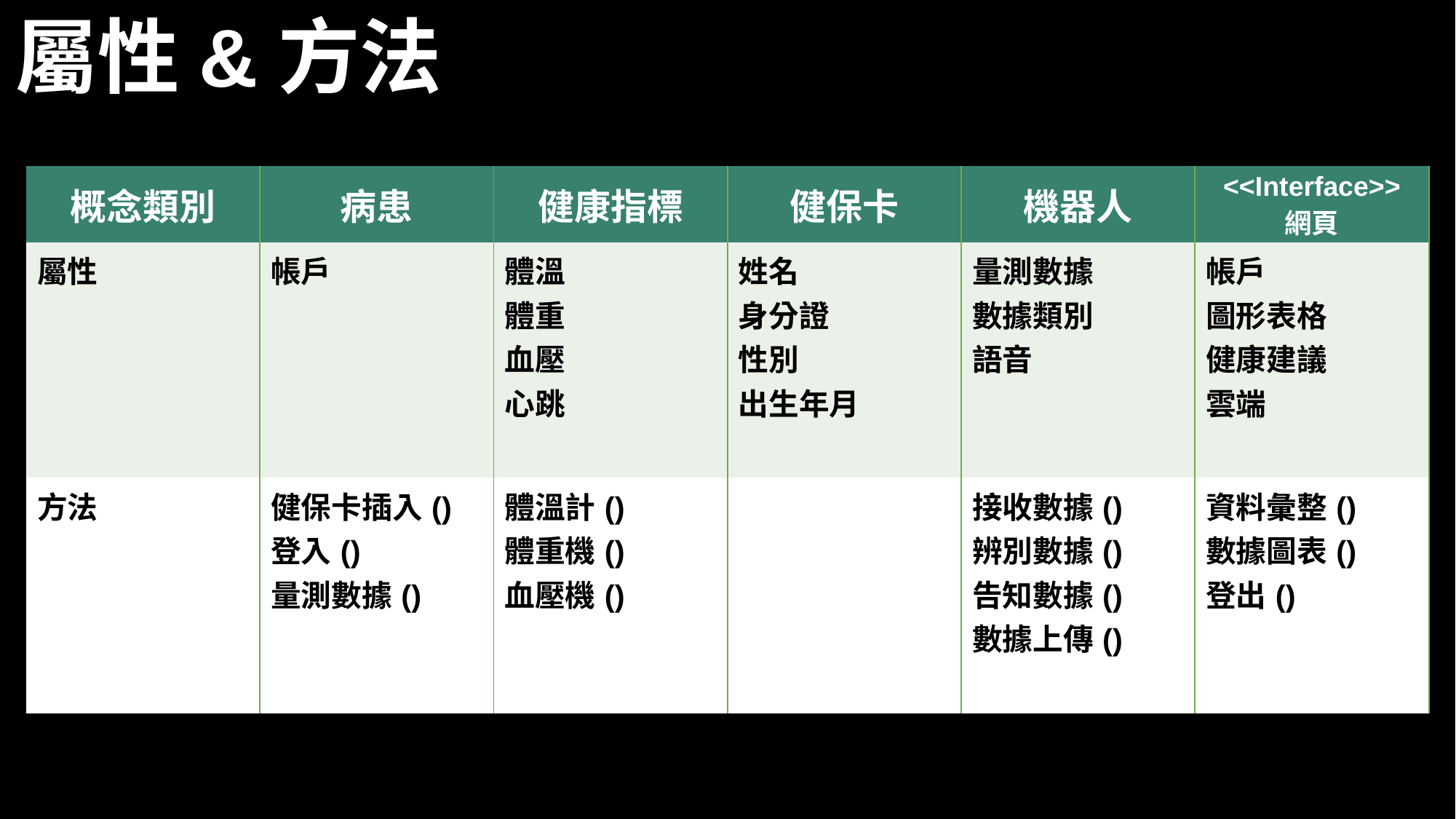

屬性&方法
| 概念類別 | 病患 | 健康指標 | 健保卡 | 機器人 | <<Interface>> 網頁 |
| --- | --- | --- | --- | --- | --- |
| 屬性 | 帳戶 | 體溫 體重 血壓 心跳 | 姓名 身分證 性別 出生年月 | 量測數據 數據類別 語音 | 帳戶 圖形表格 健康建議 雲端 |
| 方法 | 健保卡插入() 登入() 量測數據() | 體溫計() 體重機() 血壓機() |  | 接收數據() 辨別數據() 告知數據() 數據上傳() | 資料彙整() 數據圖表() 登出() |